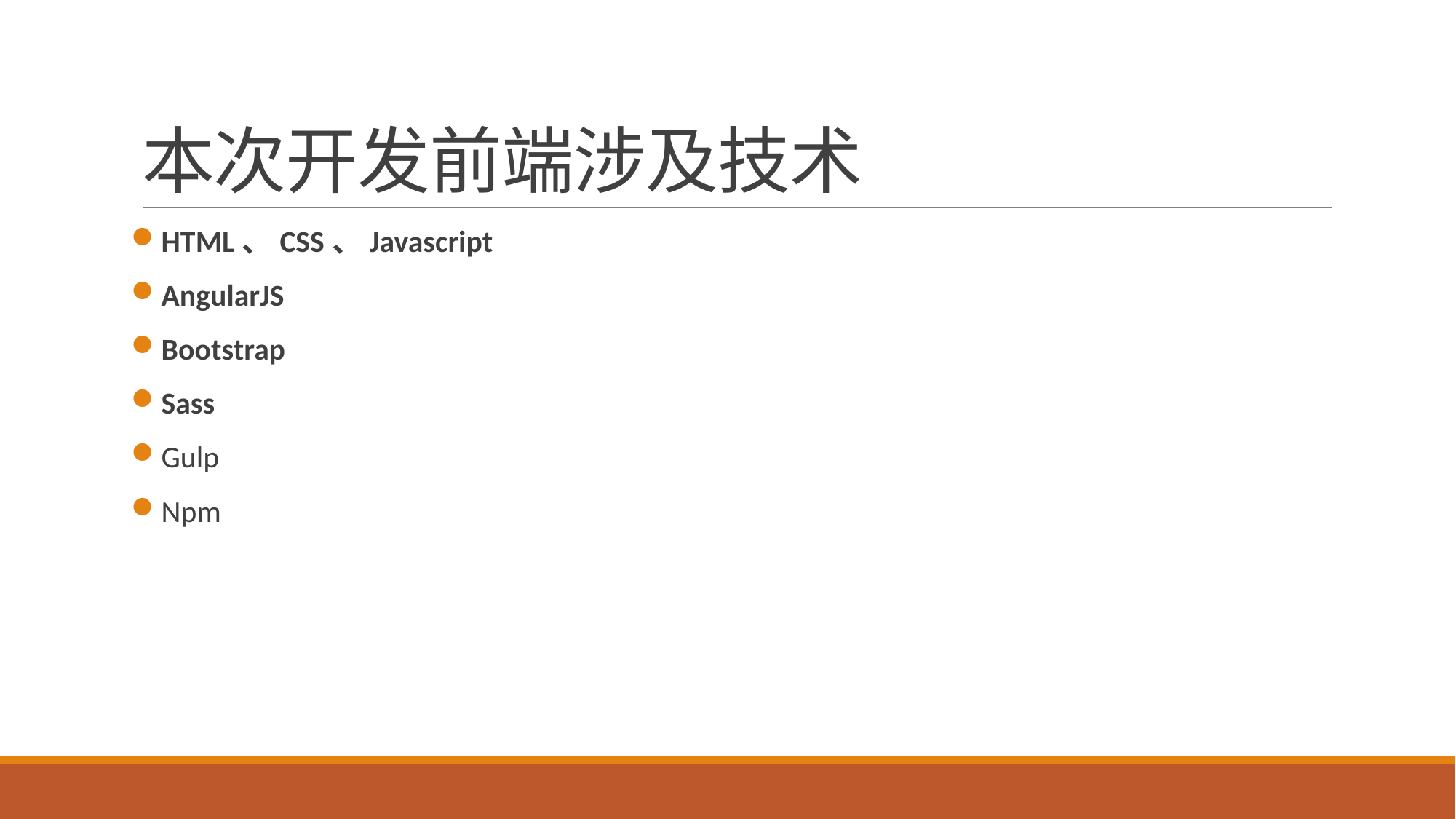

# 本次开发前端涉及技术
HTML、CSS、Javascript
AngularJS
Bootstrap
Sass
Gulp
Npm